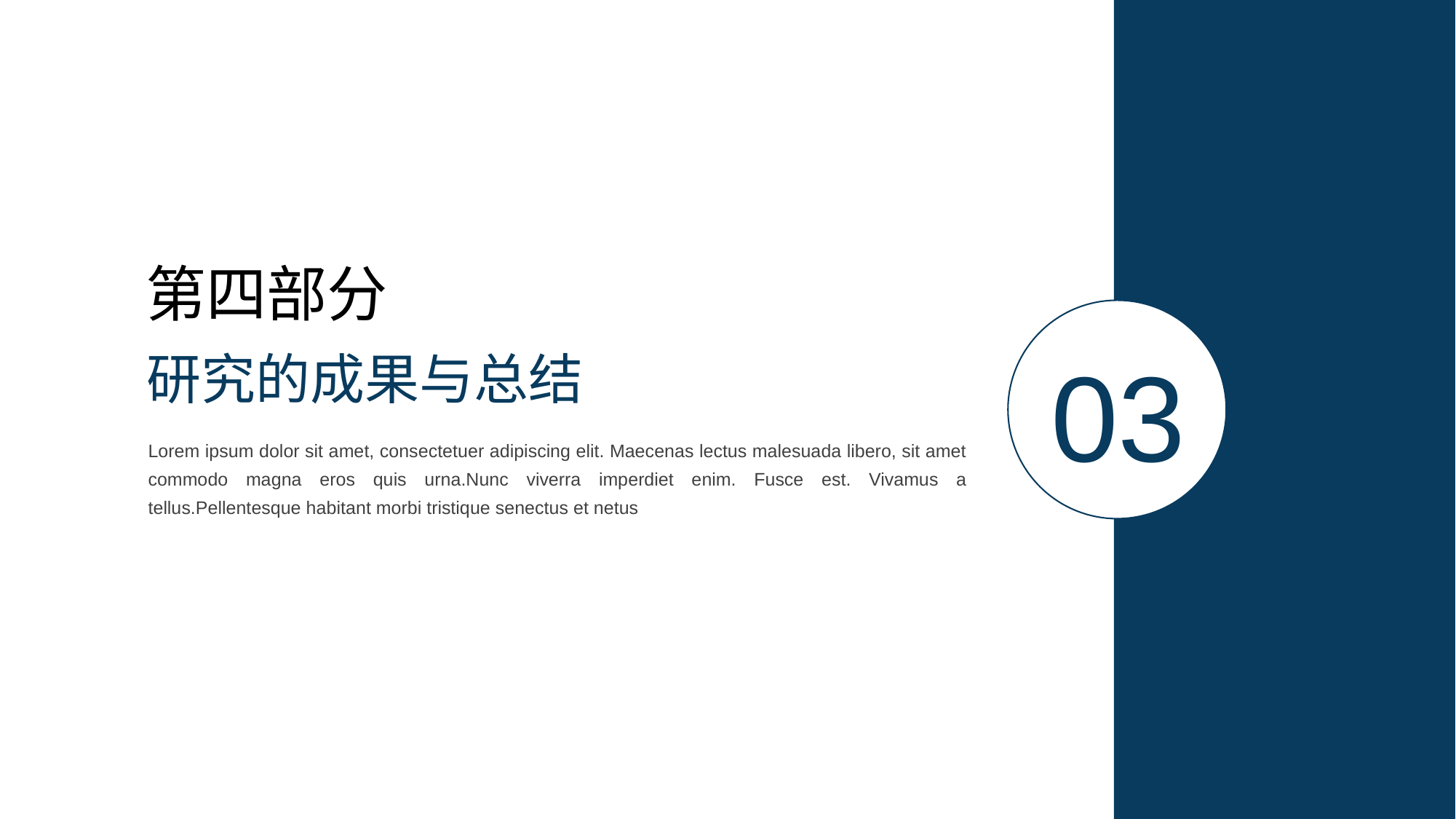

第四部分

03
研究的成果与总结
Lorem ipsum dolor sit amet, consectetuer adipiscing elit. Maecenas lectus malesuada libero, sit amet commodo magna eros quis urna.Nunc viverra imperdiet enim. Fusce est. Vivamus a tellus.Pellentesque habitant morbi tristique senectus et netus